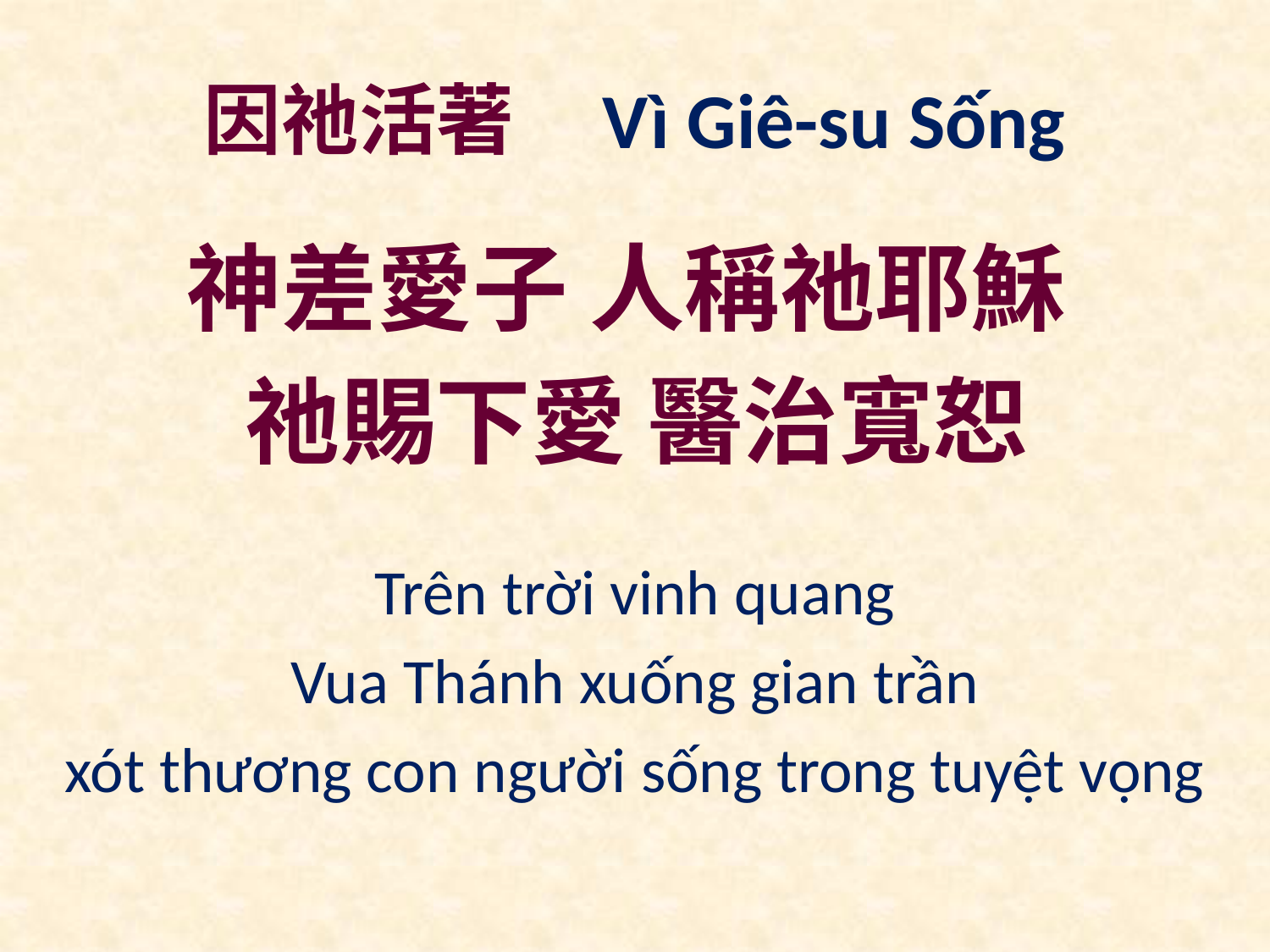

# 因祂活著    Vì Giê-su Sống
神差愛子 人稱祂耶穌
祂賜下愛 醫治寬恕
Trên trời vinh quang
Vua Thánh xuống gian trần
xót thương con người sống trong tuyệt vọng